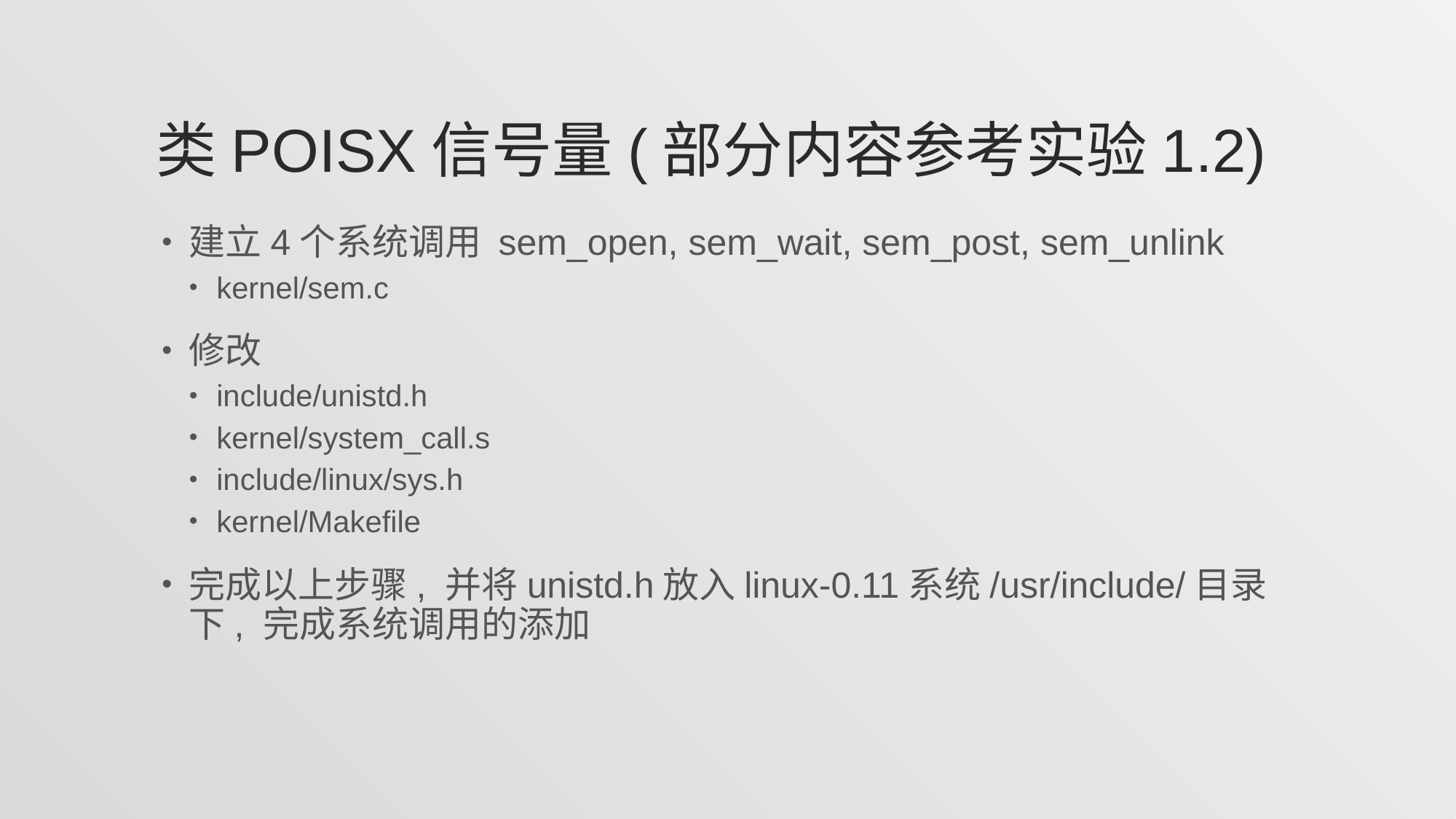

# 类POISX信号量(部分内容参考实验1.2)
建立4个系统调用 sem_open, sem_wait, sem_post, sem_unlink
kernel/sem.c
修改
include/unistd.h
kernel/system_call.s
include/linux/sys.h
kernel/Makefile
完成以上步骤, 并将unistd.h放入linux-0.11系统/usr/include/目录下, 完成系统调用的添加